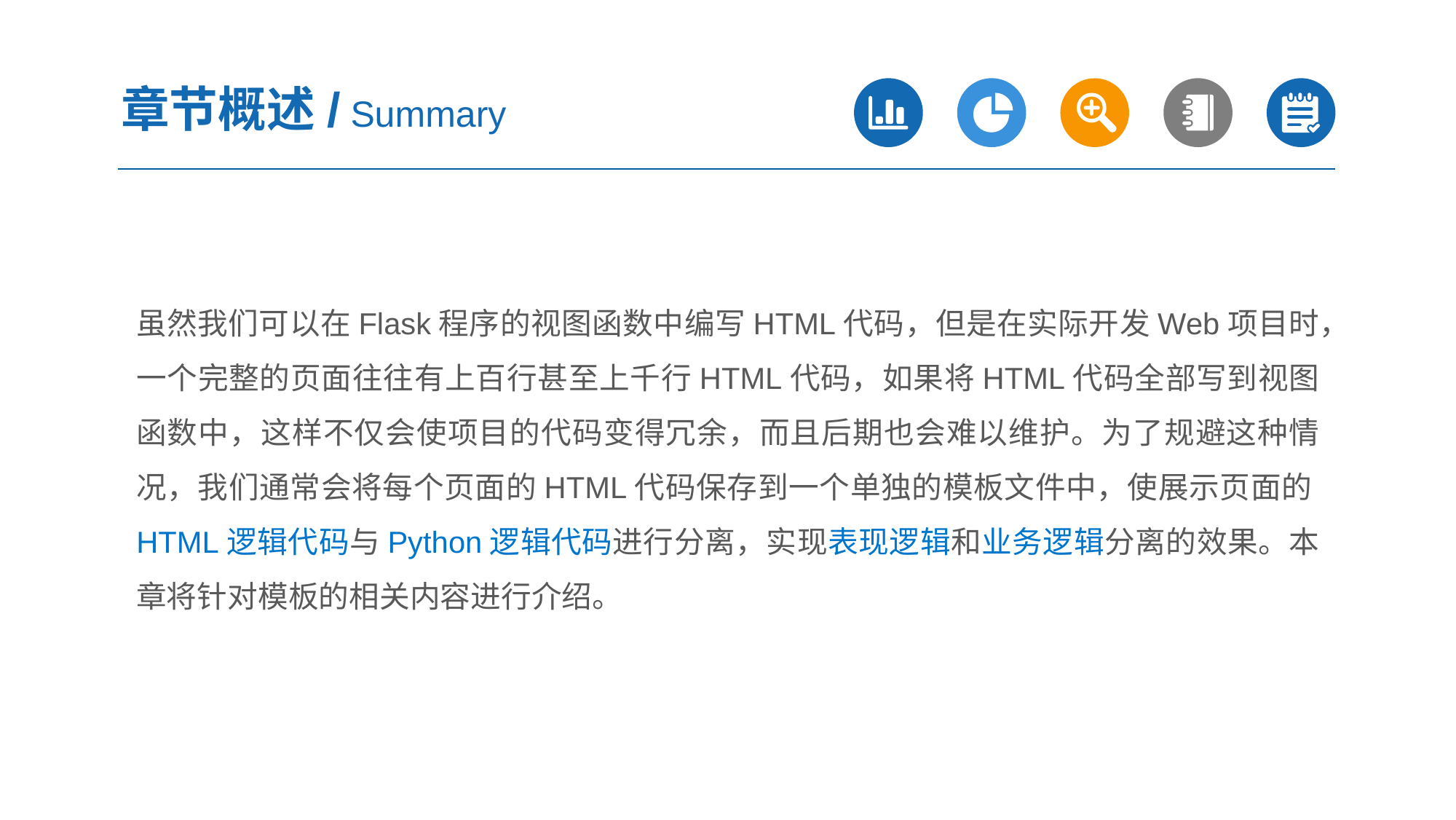

章节概述/ Summary
虽然我们可以在Flask程序的视图函数中编写HTML代码，但是在实际开发Web项目时，一个完整的页面往往有上百行甚至上千行HTML代码，如果将HTML代码全部写到视图函数中，这样不仅会使项目的代码变得冗余，而且后期也会难以维护。为了规避这种情况，我们通常会将每个页面的HTML代码保存到一个单独的模板文件中，使展示页面的HTML逻辑代码与Python逻辑代码进行分离，实现表现逻辑和业务逻辑分离的效果。本章将针对模板的相关内容进行介绍。